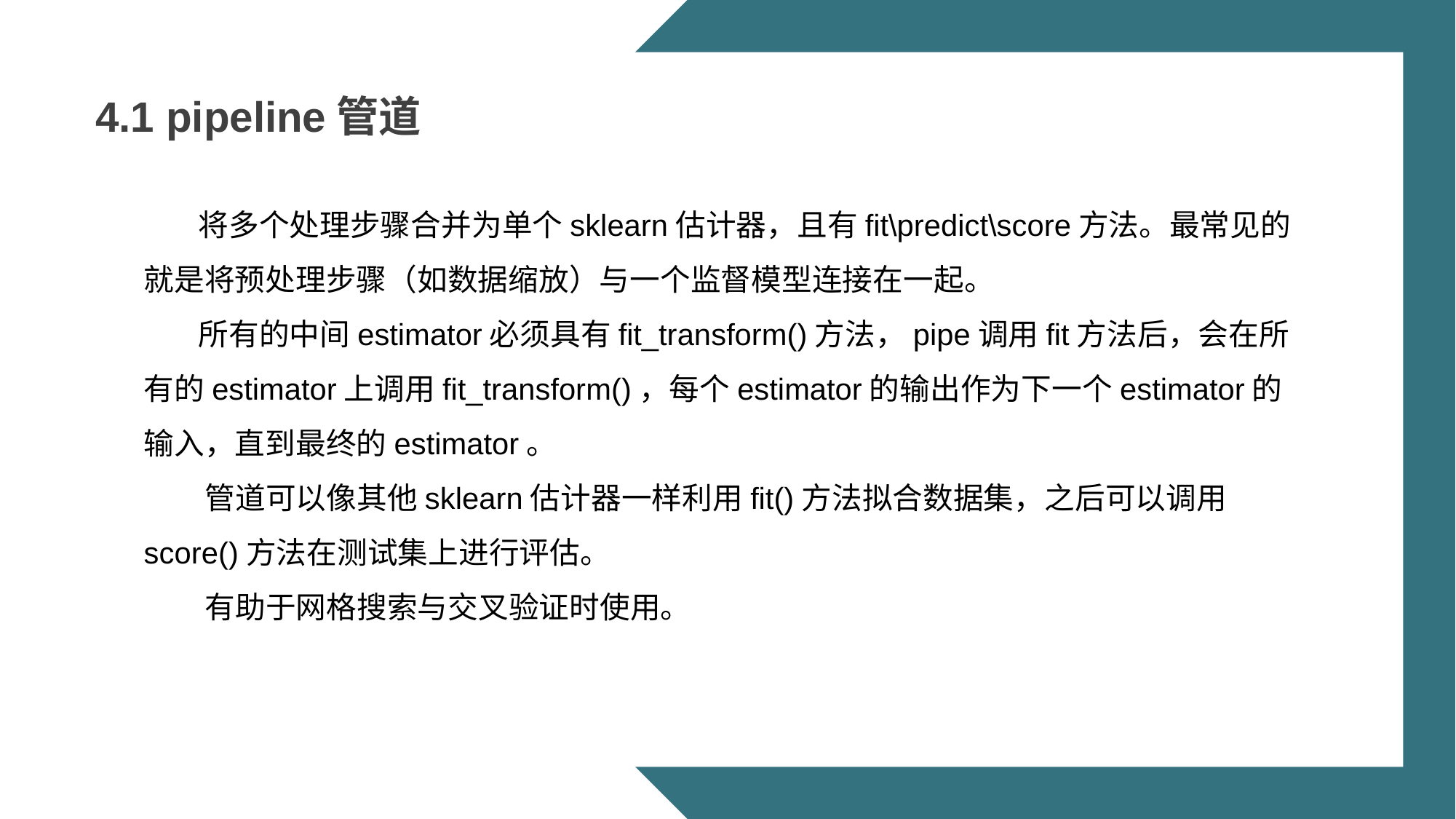

4.1 pipeline管道
       将多个处理步骤合并为单个sklearn估计器，且有fit\predict\score方法。最常见的就是将预处理步骤（如数据缩放）与一个监督模型连接在一起。
       所有的中间estimator必须具有fit_transform()方法，pipe调用fit方法后，会在所有的estimator上调用fit_transform()，每个estimator的输出作为下一个estimator的输入，直到最终的estimator。
        管道可以像其他sklearn估计器一样利用fit()方法拟合数据集，之后可以调用score()方法在测试集上进行评估。
        有助于网格搜索与交叉验证时使用。